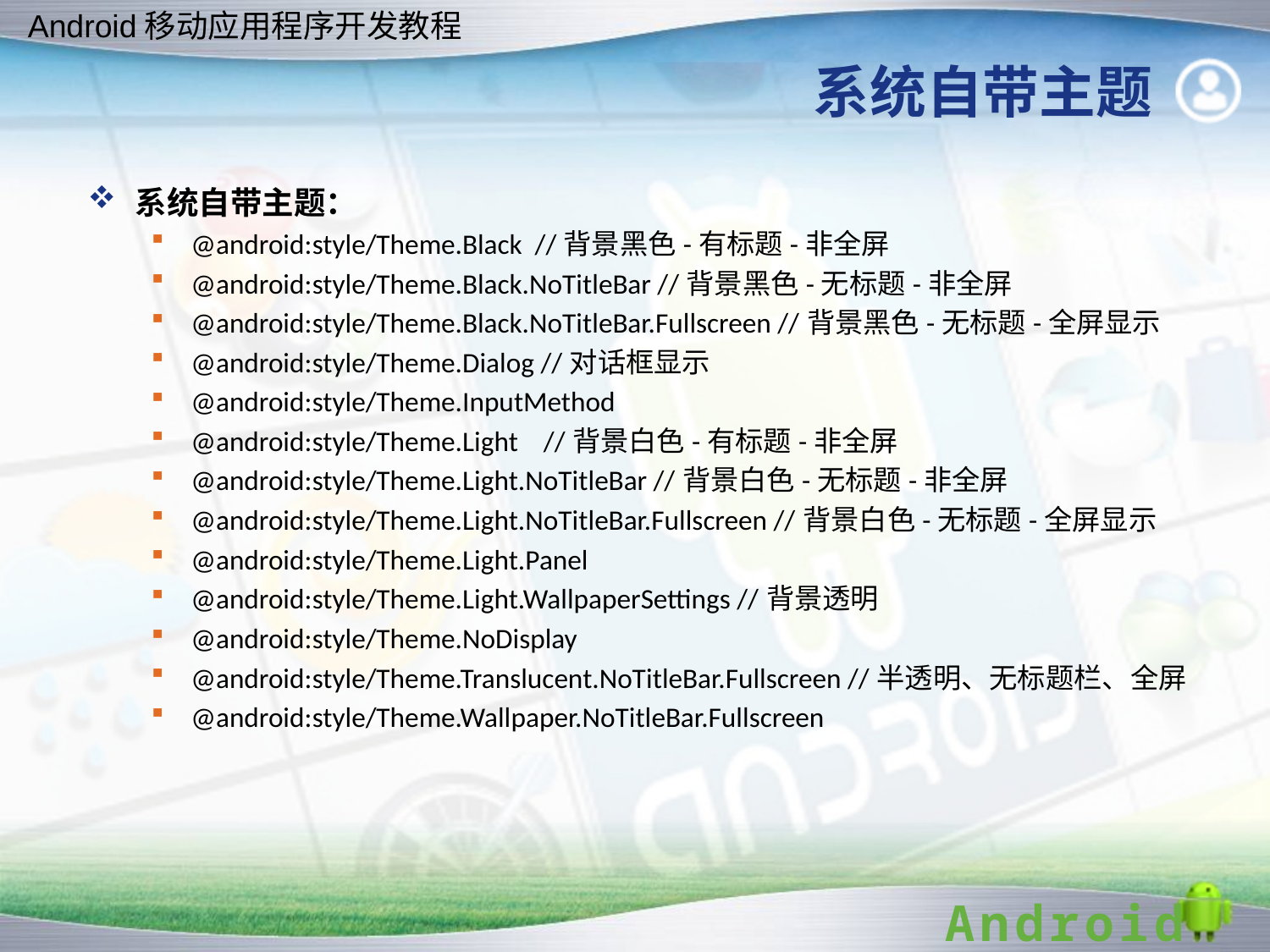

# 系统自带主题
系统自带主题：
@android:style/Theme.Black  //背景黑色-有标题-非全屏
@android:style/Theme.Black.NoTitleBar //背景黑色-无标题-非全屏
@android:style/Theme.Black.NoTitleBar.Fullscreen //背景黑色-无标题-全屏显示
@android:style/Theme.Dialog //对话框显示
@android:style/Theme.InputMethod
@android:style/Theme.Light    //背景白色-有标题-非全屏
@android:style/Theme.Light.NoTitleBar //背景白色-无标题-非全屏
@android:style/Theme.Light.NoTitleBar.Fullscreen //背景白色-无标题-全屏显示
@android:style/Theme.Light.Panel
@android:style/Theme.Light.WallpaperSettings //背景透明
@android:style/Theme.NoDisplay
@android:style/Theme.Translucent.NoTitleBar.Fullscreen //半透明、无标题栏、全屏
@android:style/Theme.Wallpaper.NoTitleBar.Fullscreen